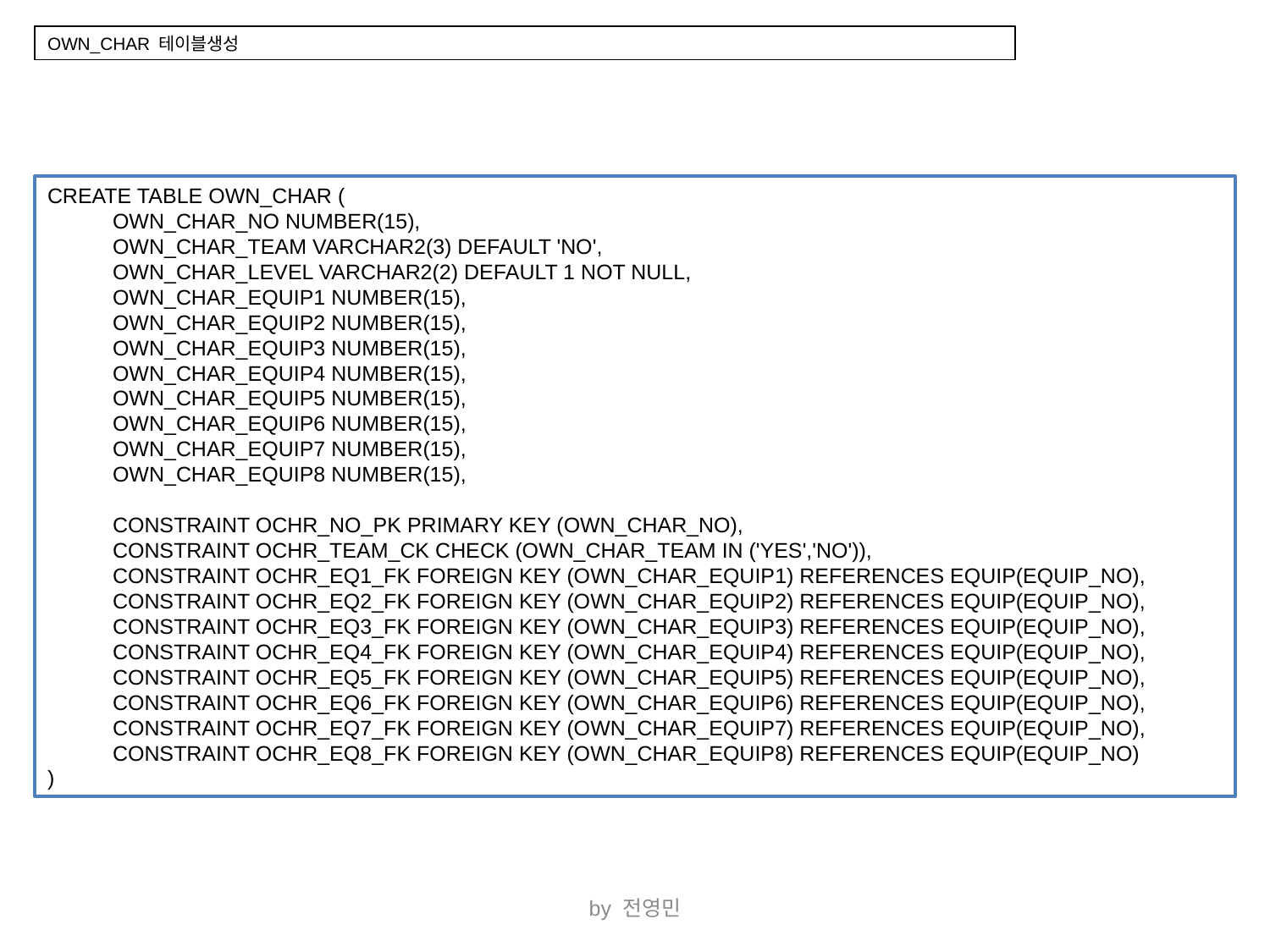

OWN_CHAR 테이블생성
CREATE TABLE OWN_CHAR (
           OWN_CHAR_NO NUMBER(15),
           OWN_CHAR_TEAM VARCHAR2(3) DEFAULT 'NO',
           OWN_CHAR_LEVEL VARCHAR2(2) DEFAULT 1 NOT NULL,
           OWN_CHAR_EQUIP1 NUMBER(15),
           OWN_CHAR_EQUIP2 NUMBER(15),
           OWN_CHAR_EQUIP3 NUMBER(15),
           OWN_CHAR_EQUIP4 NUMBER(15),
           OWN_CHAR_EQUIP5 NUMBER(15),
           OWN_CHAR_EQUIP6 NUMBER(15),
           OWN_CHAR_EQUIP7 NUMBER(15),
           OWN_CHAR_EQUIP8 NUMBER(15),

           CONSTRAINT OCHR_NO_PK PRIMARY KEY (OWN_CHAR_NO),
           CONSTRAINT OCHR_TEAM_CK CHECK (OWN_CHAR_TEAM IN ('YES','NO')),
           CONSTRAINT OCHR_EQ1_FK FOREIGN KEY (OWN_CHAR_EQUIP1) REFERENCES EQUIP(EQUIP_NO),
           CONSTRAINT OCHR_EQ2_FK FOREIGN KEY (OWN_CHAR_EQUIP2) REFERENCES EQUIP(EQUIP_NO),
           CONSTRAINT OCHR_EQ3_FK FOREIGN KEY (OWN_CHAR_EQUIP3) REFERENCES EQUIP(EQUIP_NO),
           CONSTRAINT OCHR_EQ4_FK FOREIGN KEY (OWN_CHAR_EQUIP4) REFERENCES EQUIP(EQUIP_NO),
           CONSTRAINT OCHR_EQ5_FK FOREIGN KEY (OWN_CHAR_EQUIP5) REFERENCES EQUIP(EQUIP_NO),
           CONSTRAINT OCHR_EQ6_FK FOREIGN KEY (OWN_CHAR_EQUIP6) REFERENCES EQUIP(EQUIP_NO),
           CONSTRAINT OCHR_EQ7_FK FOREIGN KEY (OWN_CHAR_EQUIP7) REFERENCES EQUIP(EQUIP_NO),
           CONSTRAINT OCHR_EQ8_FK FOREIGN KEY (OWN_CHAR_EQUIP8) REFERENCES EQUIP(EQUIP_NO)
)
by 전영민